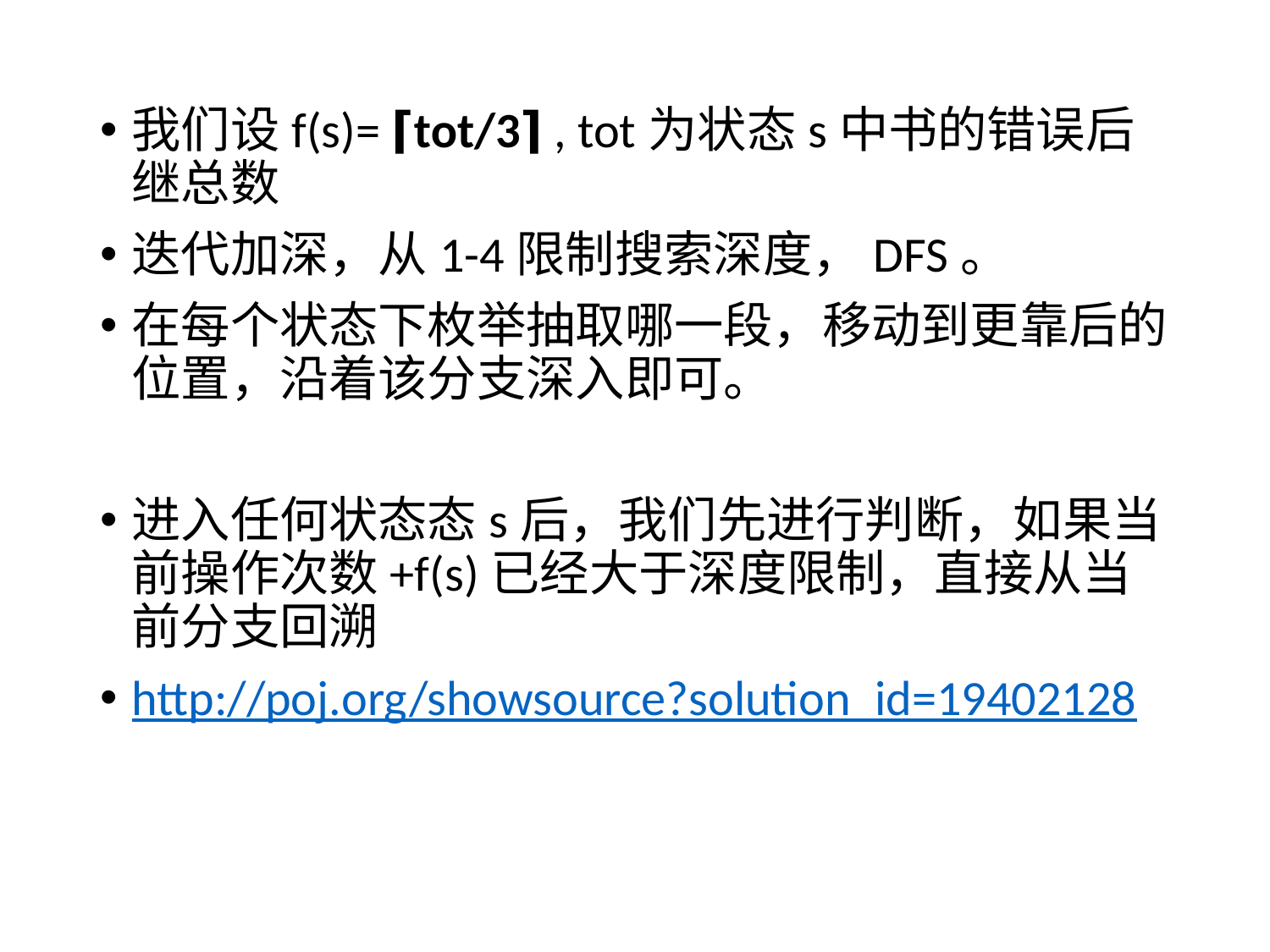

我们设f(s)= ⌈tot/3⌉ , tot为状态s中书的错误后继总数
迭代加深，从1-4限制搜索深度，DFS。
在每个状态下枚举抽取哪一段，移动到更靠后的位置，沿着该分支深入即可。

进入任何状态态s后，我们先进行判断，如果当前操作次数+f(s)已经大于深度限制，直接从当前分支回溯
http://poj.org/showsource?solution_id=19402128